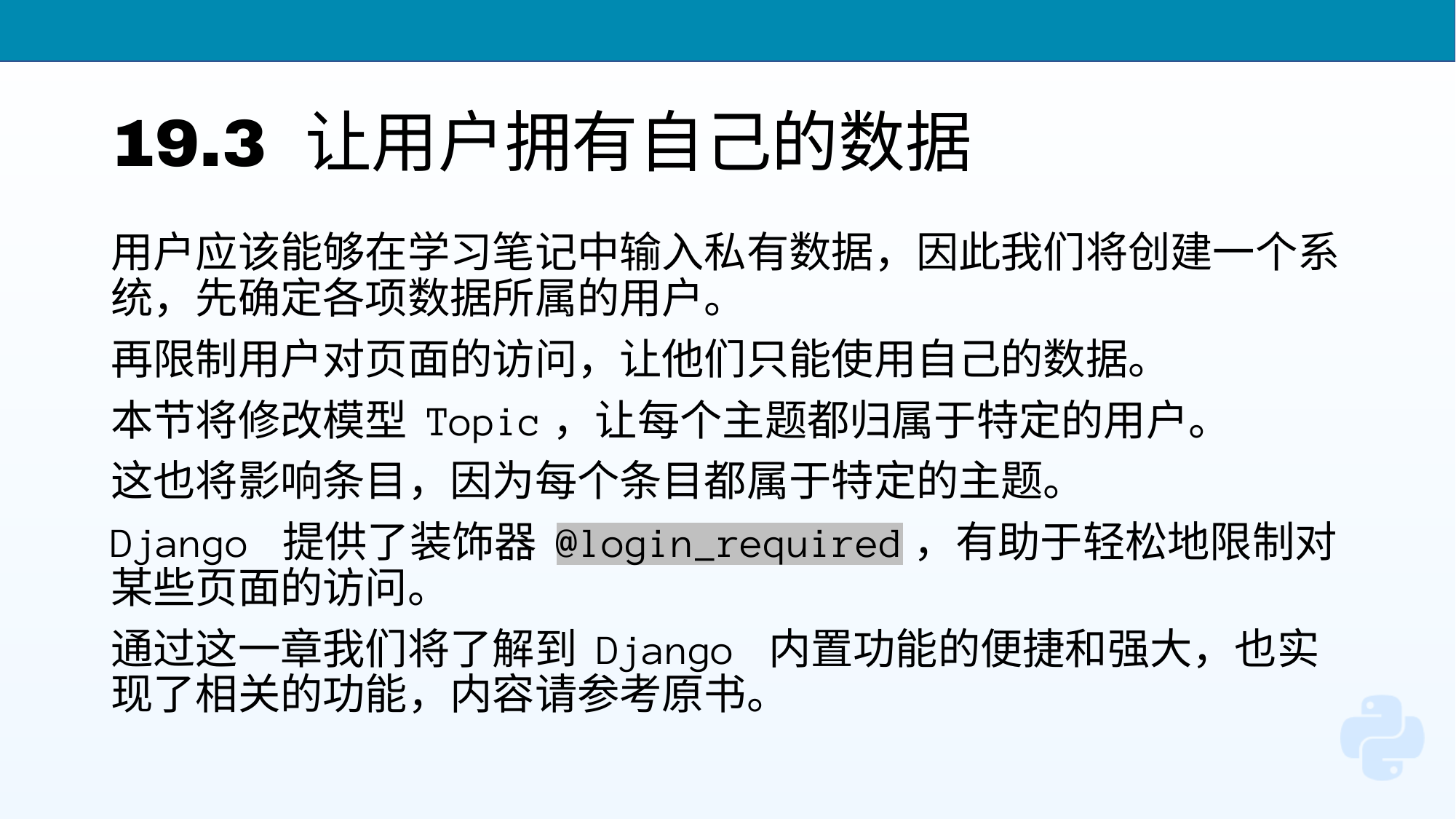

# 19.3 让用户拥有自己的数据
用户应该能够在学习笔记中输入私有数据，因此我们将创建一个系统，先确定各项数据所属的用户。
再限制用户对页面的访问，让他们只能使用自己的数据。
本节将修改模型 Topic，让每个主题都归属于特定的用户。
这也将影响条目，因为每个条目都属于特定的主题。
Django 提供了装饰器 @login_required，有助于轻松地限制对某些页面的访问。
通过这一章我们将了解到 Django 内置功能的便捷和强大，也实现了相关的功能，内容请参考原书。